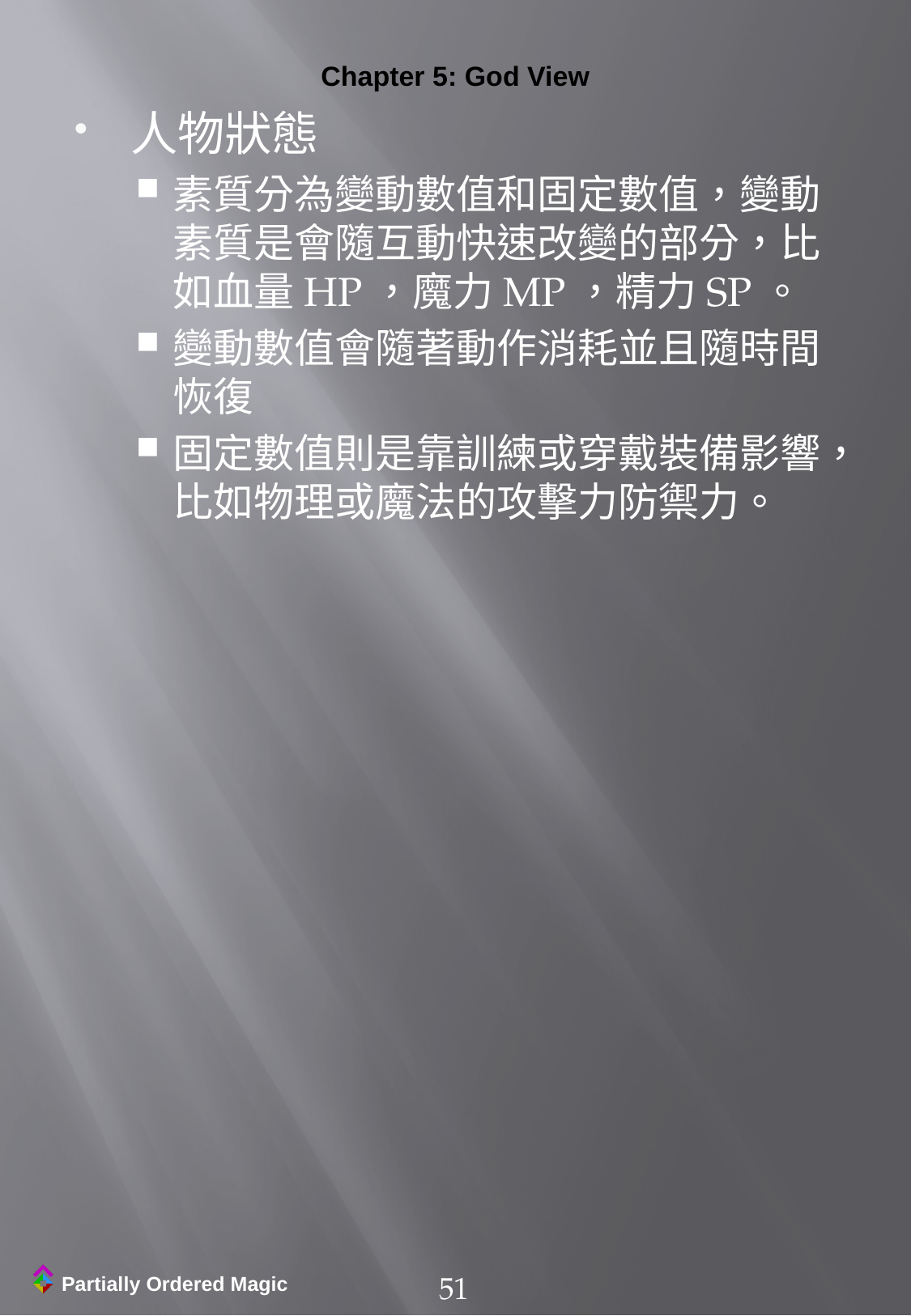

# Chapter 5: God View
人物狀態
素質分為變動數值和固定數值，變動素質是會隨互動快速改變的部分，比如血量HP，魔力MP，精力SP。
變動數值會隨著動作消耗並且隨時間恢復
固定數值則是靠訓練或穿戴裝備影響，比如物理或魔法的攻擊力防禦力。